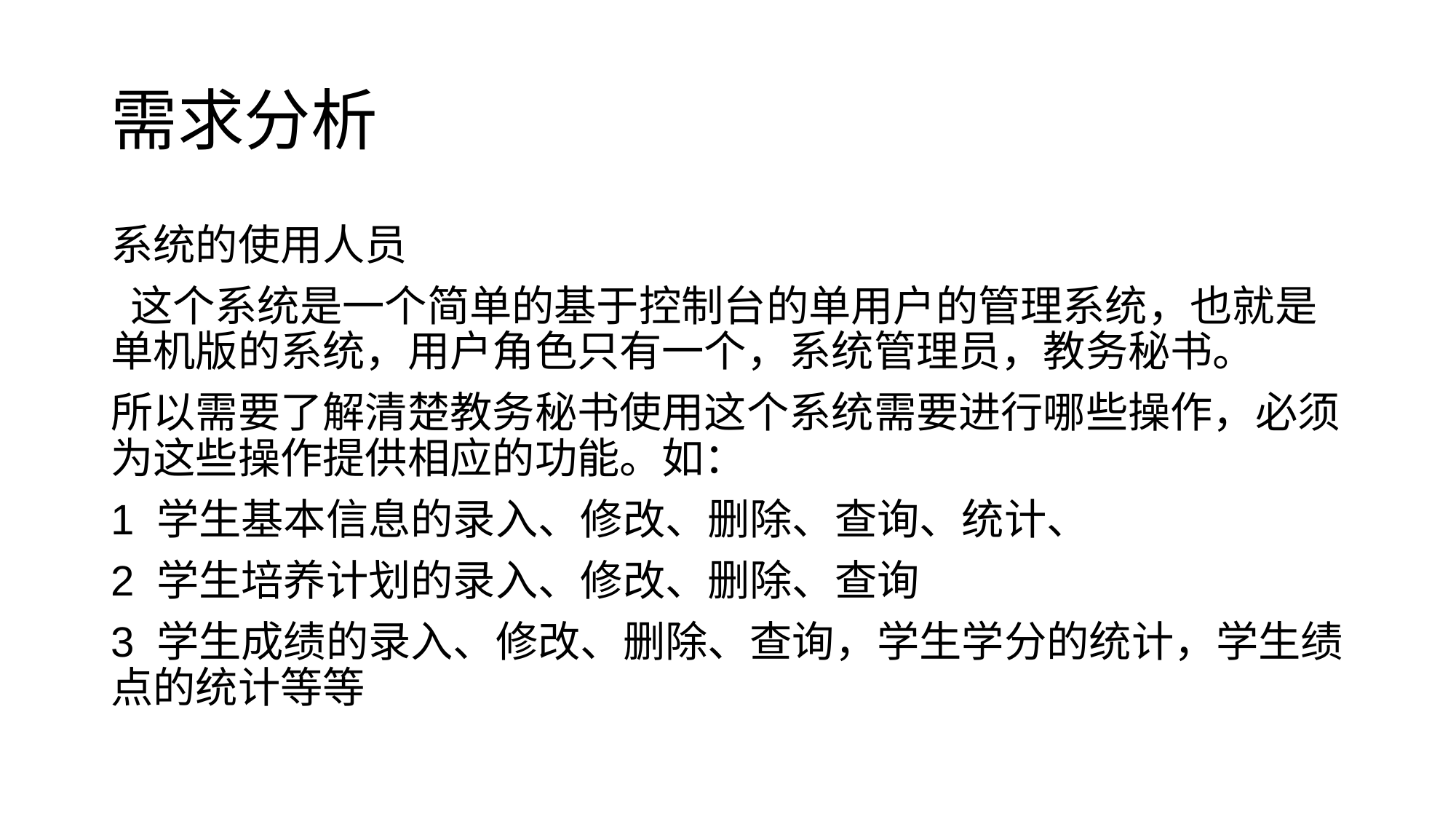

# 需求分析
系统的使用人员
 这个系统是一个简单的基于控制台的单用户的管理系统，也就是单机版的系统，用户角色只有一个，系统管理员，教务秘书。
所以需要了解清楚教务秘书使用这个系统需要进行哪些操作，必须为这些操作提供相应的功能。如：
1 学生基本信息的录入、修改、删除、查询、统计、
2 学生培养计划的录入、修改、删除、查询
3 学生成绩的录入、修改、删除、查询，学生学分的统计，学生绩点的统计等等